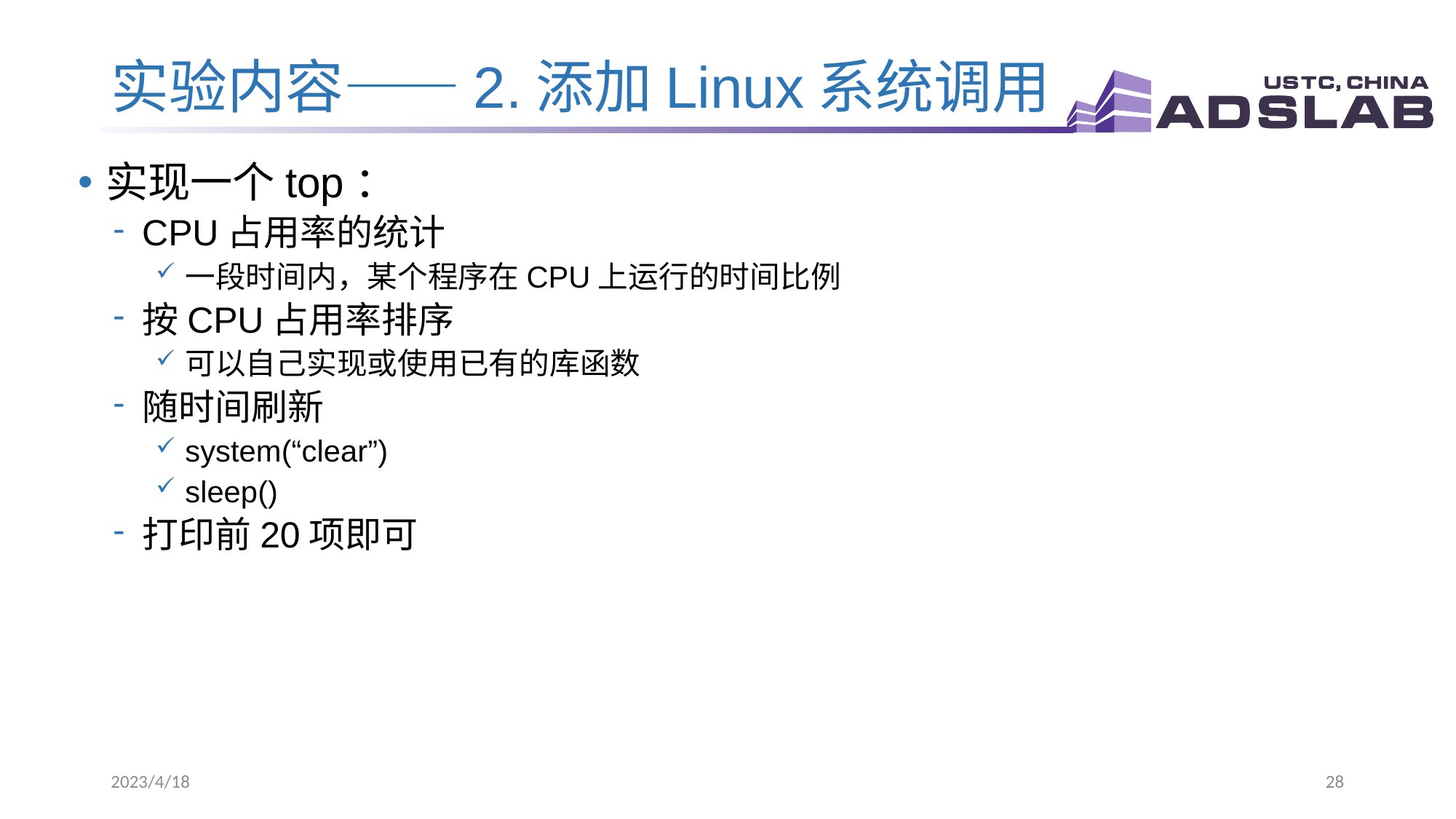

# 实验内容——2.添加Linux系统调用
实现一个top：
CPU占用率的统计
一段时间内，某个程序在CPU上运行的时间比例
按CPU占用率排序
可以自己实现或使用已有的库函数
随时间刷新
system(“clear”)
sleep()
打印前20项即可
2023/4/18
28